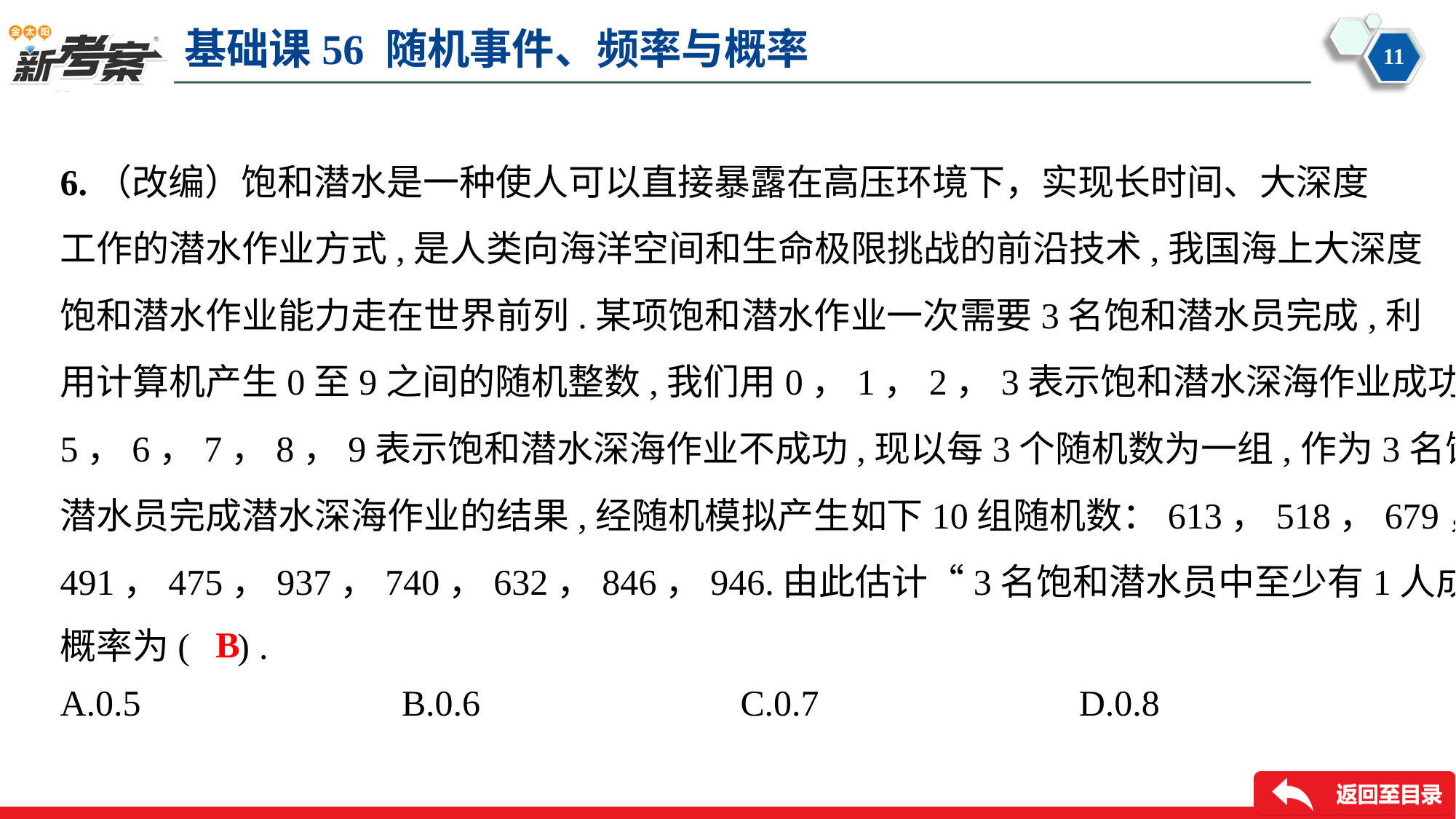

6.（改编）饱和潜水是一种使人可以直接暴露在高压环境下，实现长时间、大深度
工作的潜水作业方式,是人类向海洋空间和生命极限挑战的前沿技术,我国海上大深度
饱和潜水作业能力走在世界前列.某项饱和潜水作业一次需要3名饱和潜水员完成,利
用计算机产生0至9之间的随机整数,我们用0，1，2，3表示饱和潜水深海作业成功,4，
5，6，7，8，9表示饱和潜水深海作业不成功,现以每3个随机数为一组,作为3名饱和
潜水员完成潜水深海作业的结果,经随机模拟产生如下10组随机数：613，518，679，
491，475，937，740，632，846，946.由此估计“3名饱和潜水员中至少有1人成功”的
概率为(     ) .
B
A.0.5	B.0.6	C.0.7	D.0.8